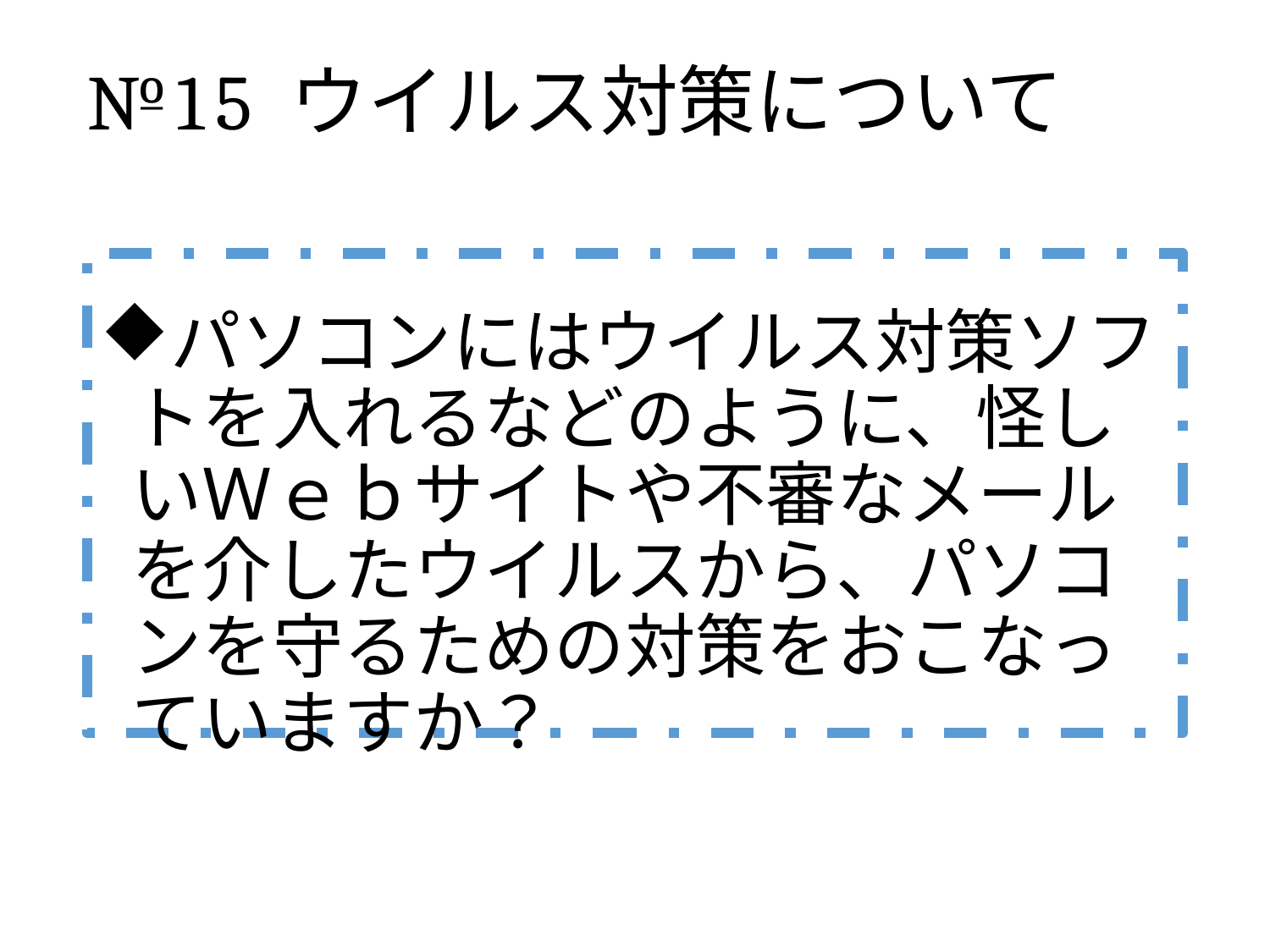

# №15 ウイルス対策について

パソコンにはウイルス対策ソフトを入れるなどのように、怪しいＷｅｂサイトや不審なメールを介したウイルスから、パソコンを守るための対策をおこなっていますか？